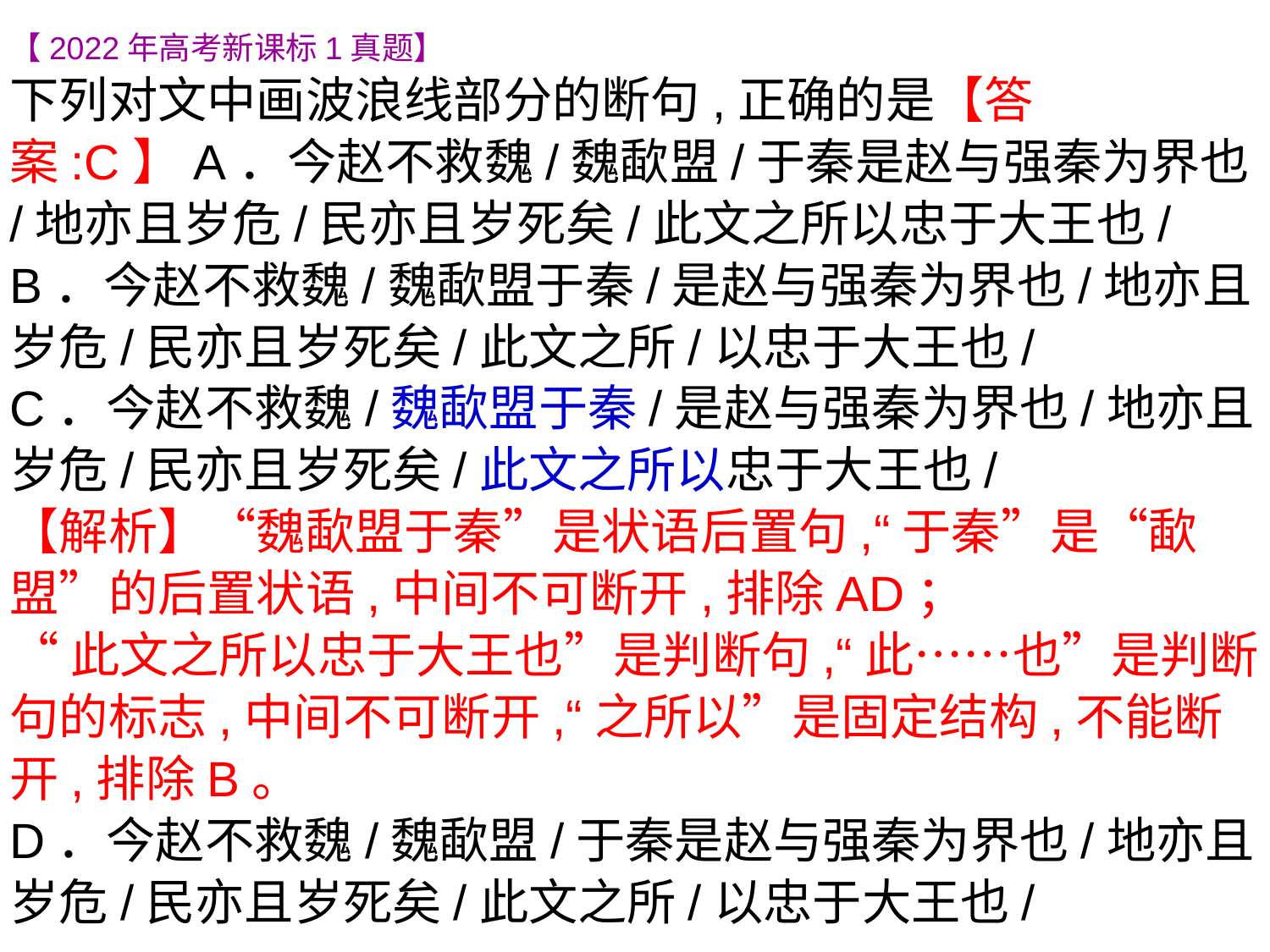

【2022年高考新课标1真题】
下列对文中画波浪线部分的断句,正确的是【答案:C】A．今赵不救魏/魏歃盟/于秦是赵与强秦为界也/地亦且岁危/民亦且岁死矣/此文之所以忠于大王也/
B．今赵不救魏/魏歃盟于秦/是赵与强秦为界也/地亦且岁危/民亦且岁死矣/此文之所/以忠于大王也/
C．今赵不救魏/魏歃盟于秦/是赵与强秦为界也/地亦且岁危/民亦且岁死矣/此文之所以忠于大王也/
【解析】“魏歃盟于秦”是状语后置句,“于秦”是“歃盟”的后置状语,中间不可断开,排除AD；
“此文之所以忠于大王也”是判断句,“此……也”是判断句的标志,中间不可断开,“之所以”是固定结构,不能断开,排除B。
D．今赵不救魏/魏歃盟/于秦是赵与强秦为界也/地亦且岁危/民亦且岁死矣/此文之所/以忠于大王也/